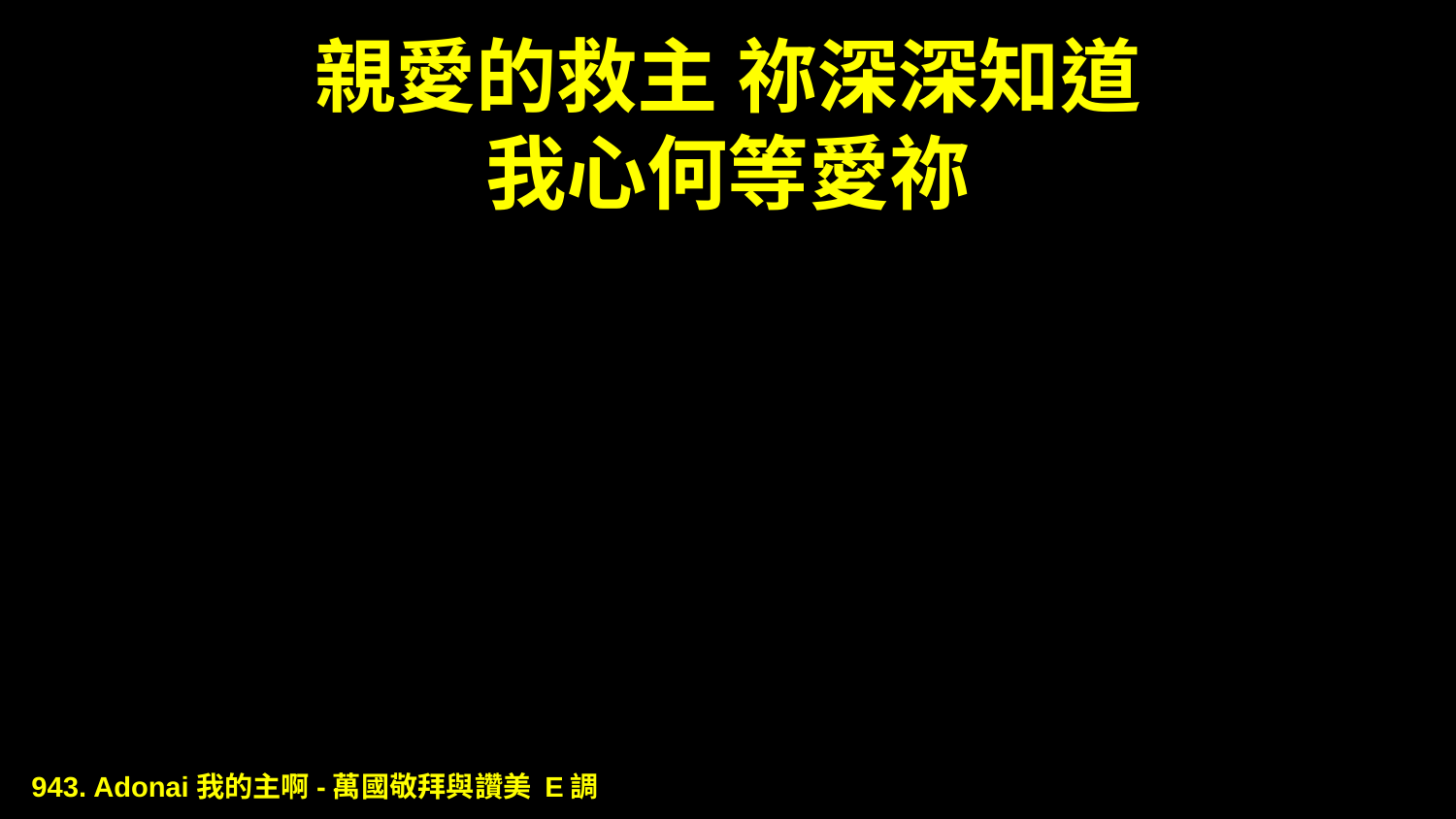

# 親愛的救主 祢深深知道 我心何等愛祢
943. Adonai我的主啊-萬國敬拜與讚美 E調